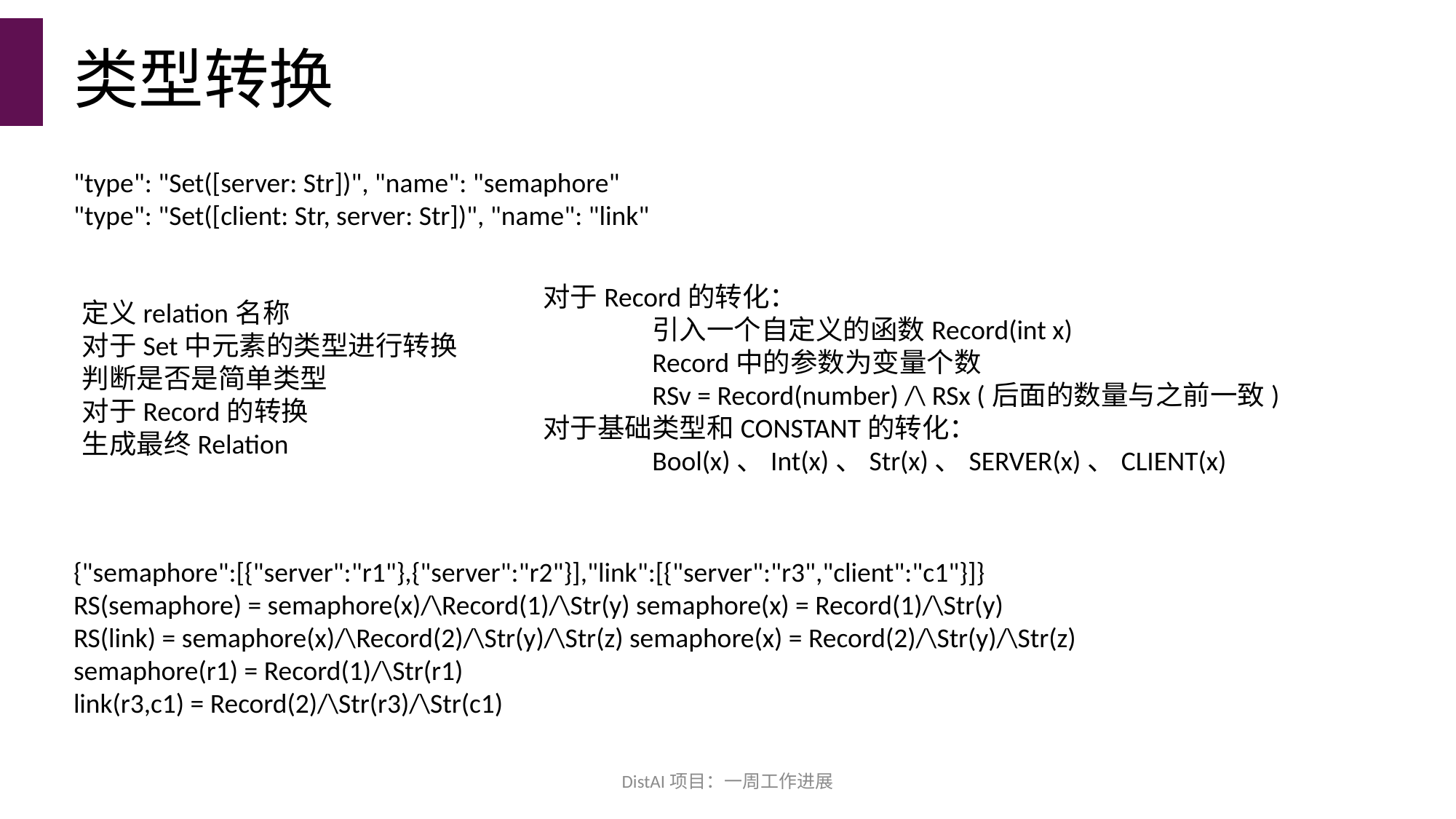

# 类型转换
"type": "Set([server: Str])", "name": "semaphore"
"type": "Set([client: Str, server: Str])", "name": "link"
对于Record的转化：
	引入一个自定义的函数Record(int x)
	Record中的参数为变量个数
	RSv = Record(number) /\ RSx (后面的数量与之前一致)
对于基础类型和CONSTANT的转化：
	Bool(x)、Int(x)、Str(x)、SERVER(x)、CLIENT(x)
定义relation名称
对于Set中元素的类型进行转换
判断是否是简单类型
对于Record的转换
生成最终Relation
{"semaphore":[{"server":"r1"},{"server":"r2"}],"link":[{"server":"r3","client":"c1"}]}
RS(semaphore) = semaphore(x)/\Record(1)/\Str(y) semaphore(x) = Record(1)/\Str(y)
RS(link) = semaphore(x)/\Record(2)/\Str(y)/\Str(z) semaphore(x) = Record(2)/\Str(y)/\Str(z)
semaphore(r1) = Record(1)/\Str(r1)
link(r3,c1) = Record(2)/\Str(r3)/\Str(c1)

DistAI项目：一周工作进展
3